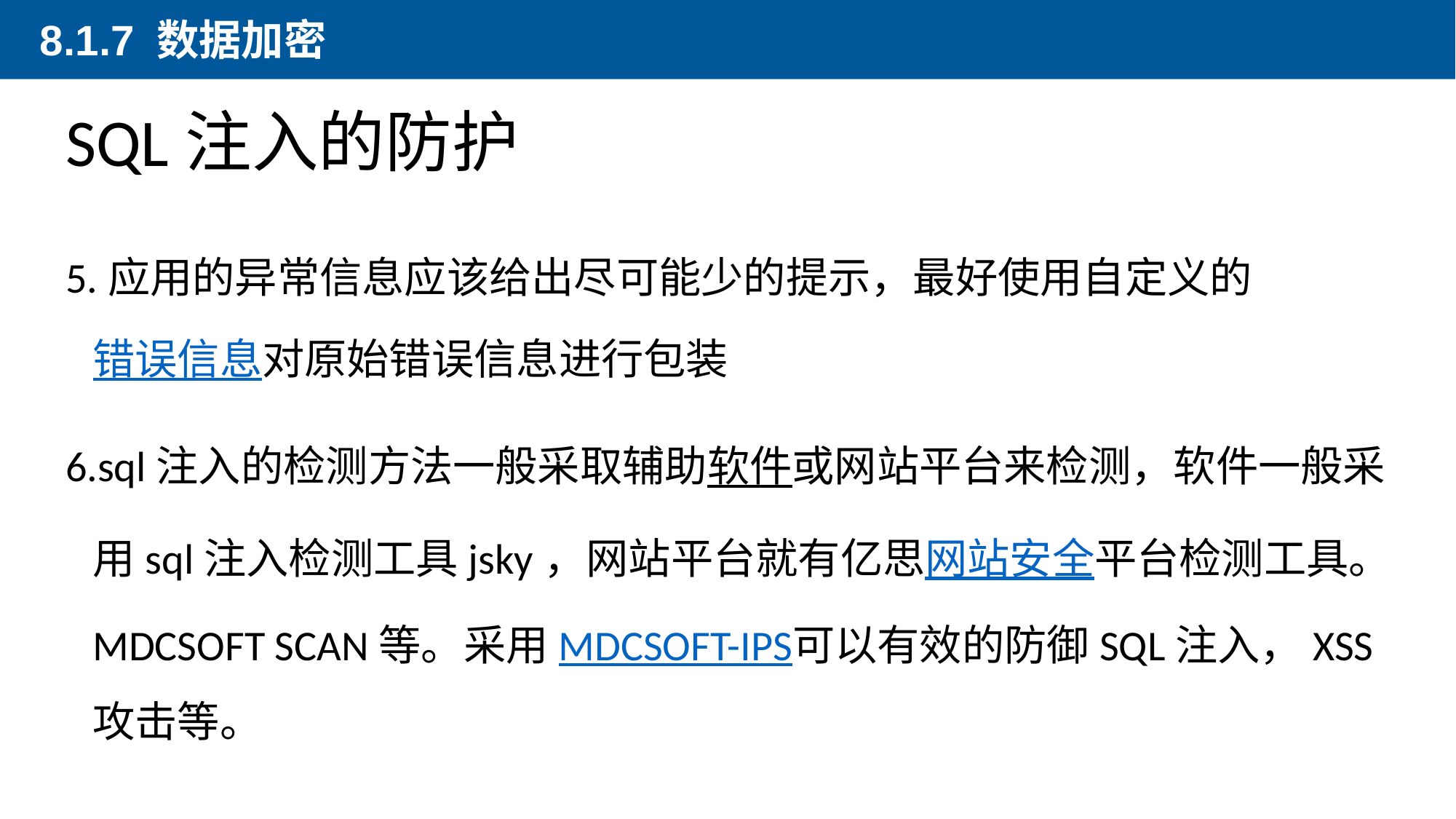

8.1.7 数据加密
SQL注入的防护

5.应用的异常信息应该给出尽可能少的提示，最好使用自定义的错误信息对原始错误信息进行包装
6.sql注入的检测方法一般采取辅助软件或网站平台来检测，软件一般采用sql注入检测工具jsky，网站平台就有亿思网站安全平台检测工具。MDCSOFT SCAN等。采用MDCSOFT-IPS可以有效的防御SQL注入，XSS攻击等。